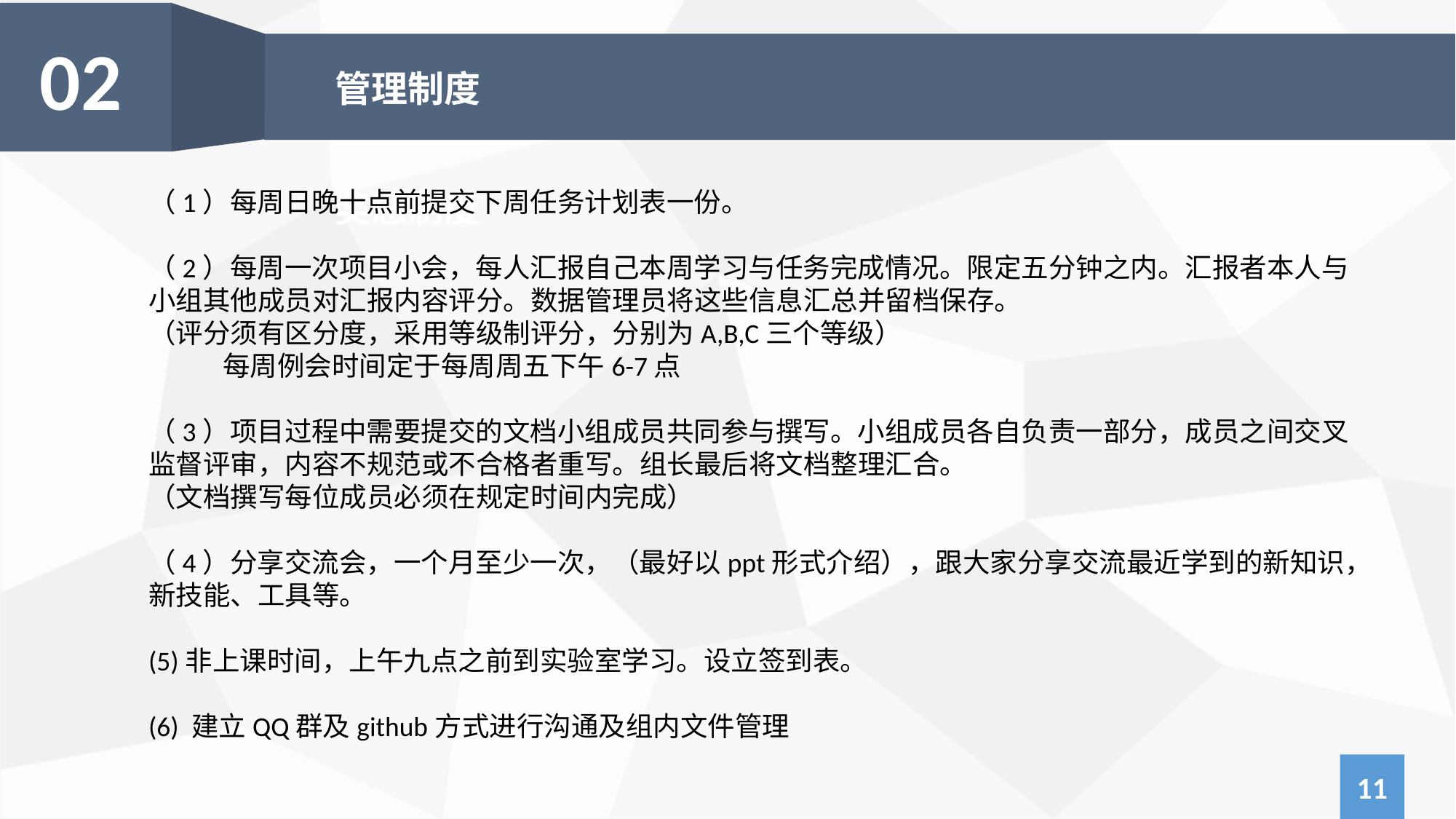

02

管理制度
奖惩制度
（1）每周日晚十点前提交下周任务计划表一份。

（2）每周一次项目小会，每人汇报自己本周学习与任务完成情况。限定五分钟之内。汇报者本人与小组其他成员对汇报内容评分。数据管理员将这些信息汇总并留档保存。
（评分须有区分度，采用等级制评分，分别为A,B,C三个等级）
           每周例会时间定于每周周五下午6-7点

（3）项目过程中需要提交的文档小组成员共同参与撰写。小组成员各自负责一部分，成员之间交叉监督评审，内容不规范或不合格者重写。组长最后将文档整理汇合。
（文档撰写每位成员必须在规定时间内完成）

（4）分享交流会，一个月至少一次，（最好以ppt形式介绍），跟大家分享交流最近学到的新知识，新技能、工具等。

(5)非上课时间，上午九点之前到实验室学习。设立签到表。

(6) 建立QQ群及github方式进行沟通及组内文件管理

11